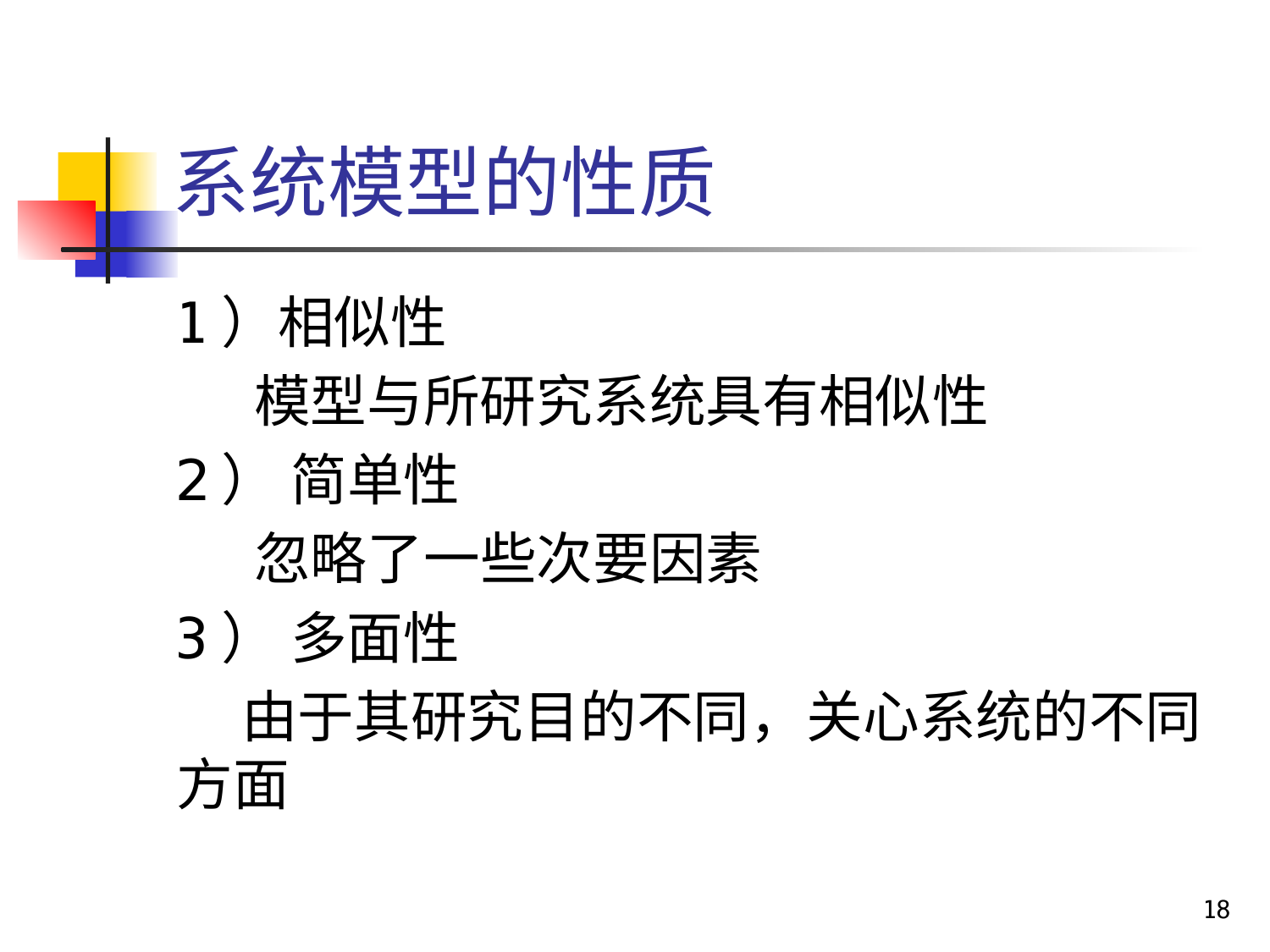

# 系统模型的性质
1）相似性
     模型与所研究系统具有相似性
2） 简单性
     忽略了一些次要因素
3） 多面性
    由于其研究目的不同，关心系统的不同方面
18